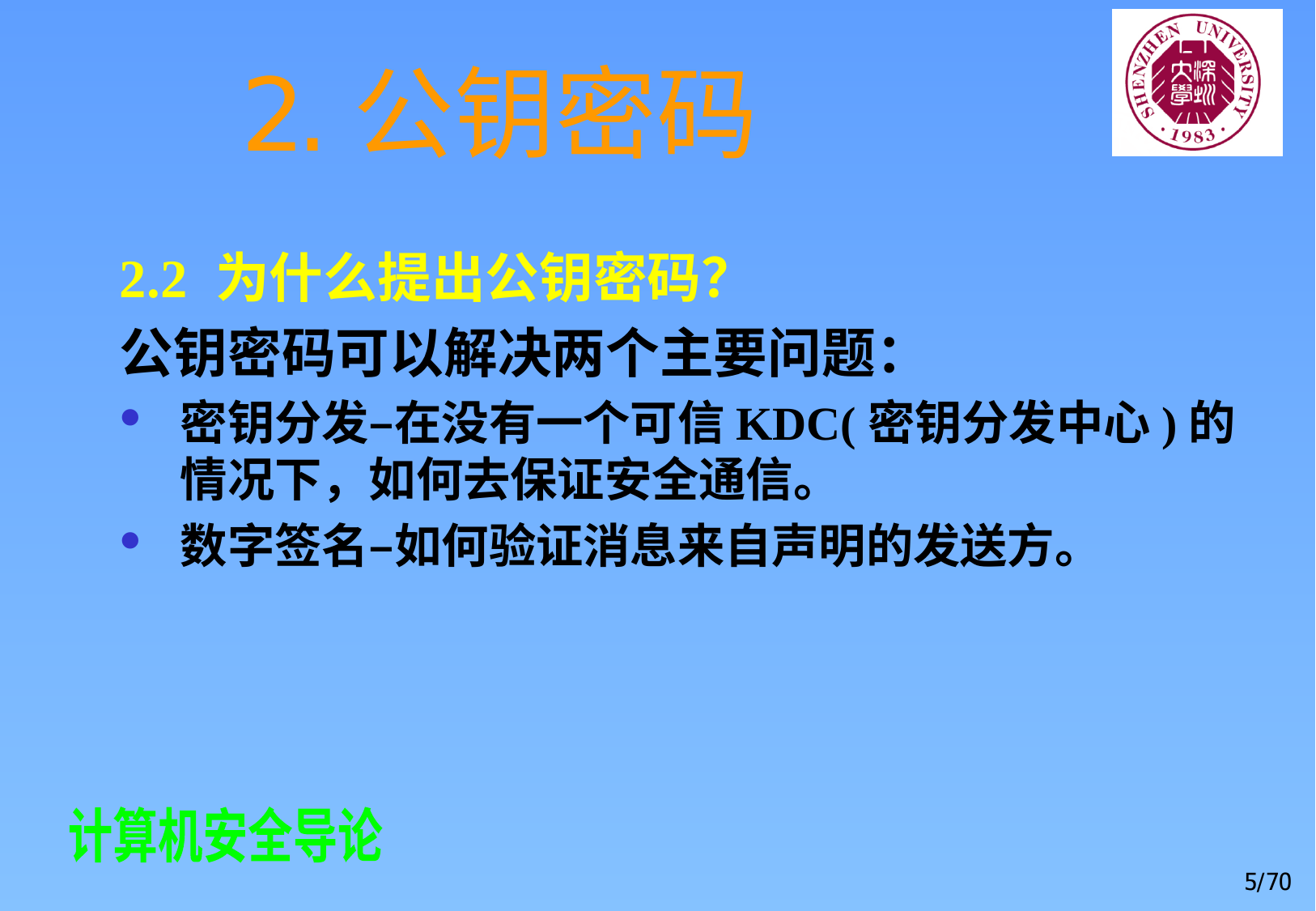

# 2.公钥密码
2.2 为什么提出公钥密码？
公钥密码可以解决两个主要问题：
密钥分发–在没有一个可信KDC(密钥分发中心)的情况下，如何去保证安全通信。
数字签名–如何验证消息来自声明的发送方。
5/70